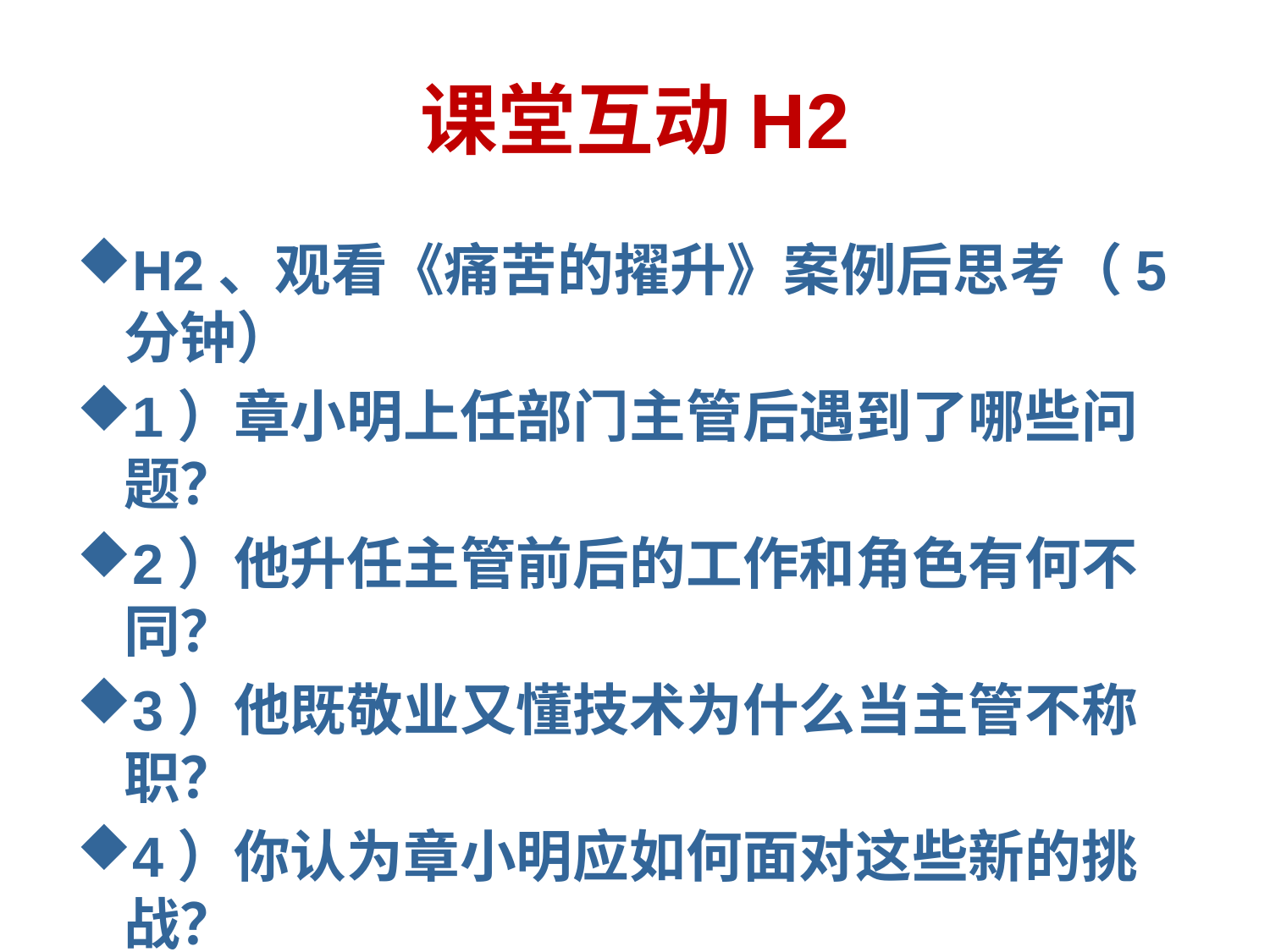

# 课堂互动H2
H2、观看《痛苦的擢升》案例后思考（5分钟）
1）章小明上任部门主管后遇到了哪些问题？
2）他升任主管前后的工作和角色有何不同？
3）他既敬业又懂技术为什么当主管不称职？
4）你认为章小明应如何面对这些新的挑战？